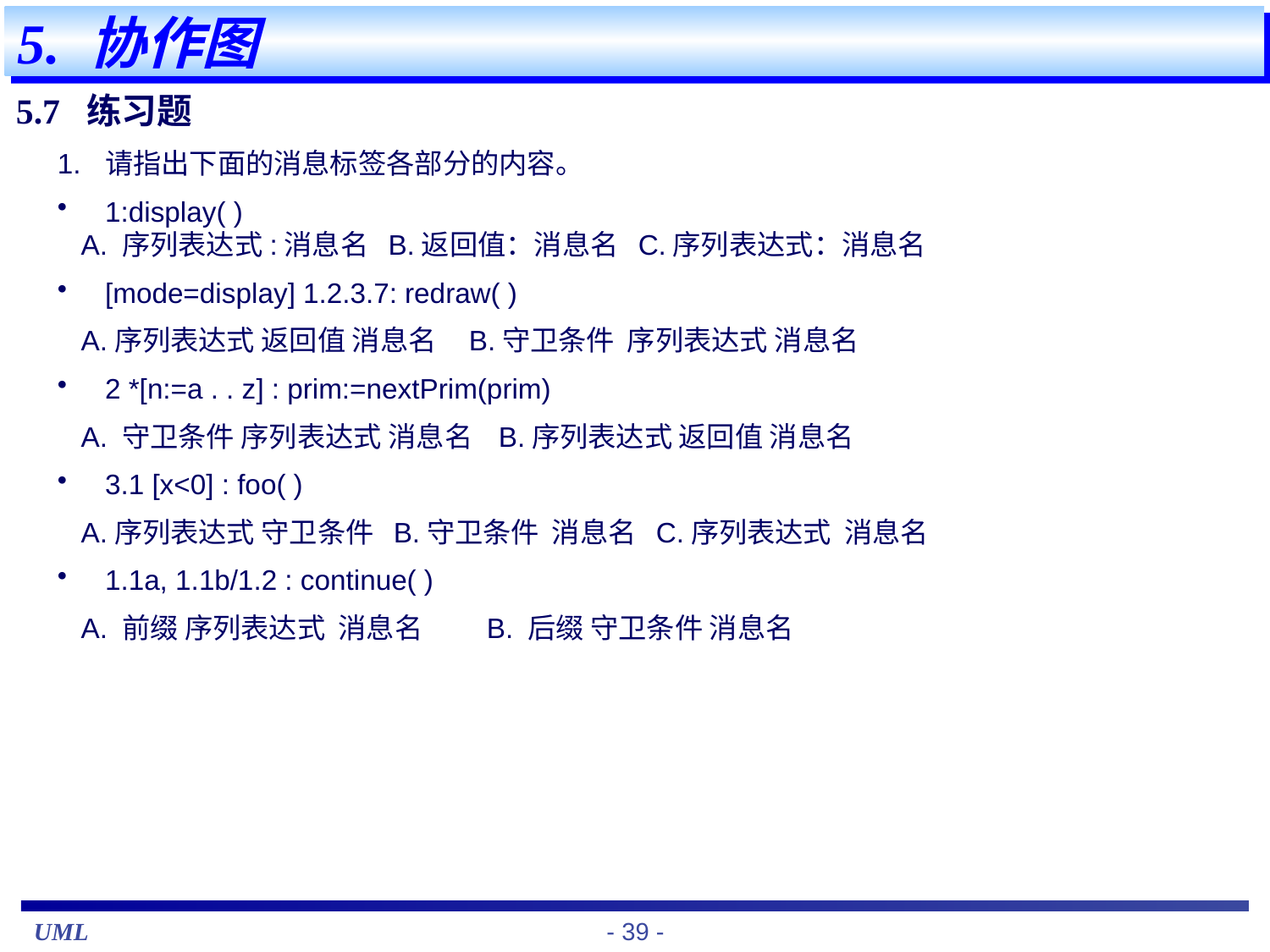

5. 协作图
5.7  练习题
请指出下面的消息标签各部分的内容。
1:display( )
   A. 序列表达式:消息名  B.返回值：消息名  C.序列表达式：消息名
[mode=display] 1.2.3.7: redraw( )
   A.序列表达式 返回值 消息名    B.守卫条件  序列表达式 消息名
2 *[n:=a . . z] : prim:=nextPrim(prim)
   A. 守卫条件 序列表达式 消息名   B.序列表达式 返回值 消息名
3.1 [x<0] : foo( )
   A.序列表达式 守卫条件  B.守卫条件  消息名  C.序列表达式  消息名
1.1a, 1.1b/1.2 : continue( )
   A. 前缀 序列表达式  消息名         B. 后缀 守卫条件 消息名

UML
- 39 -